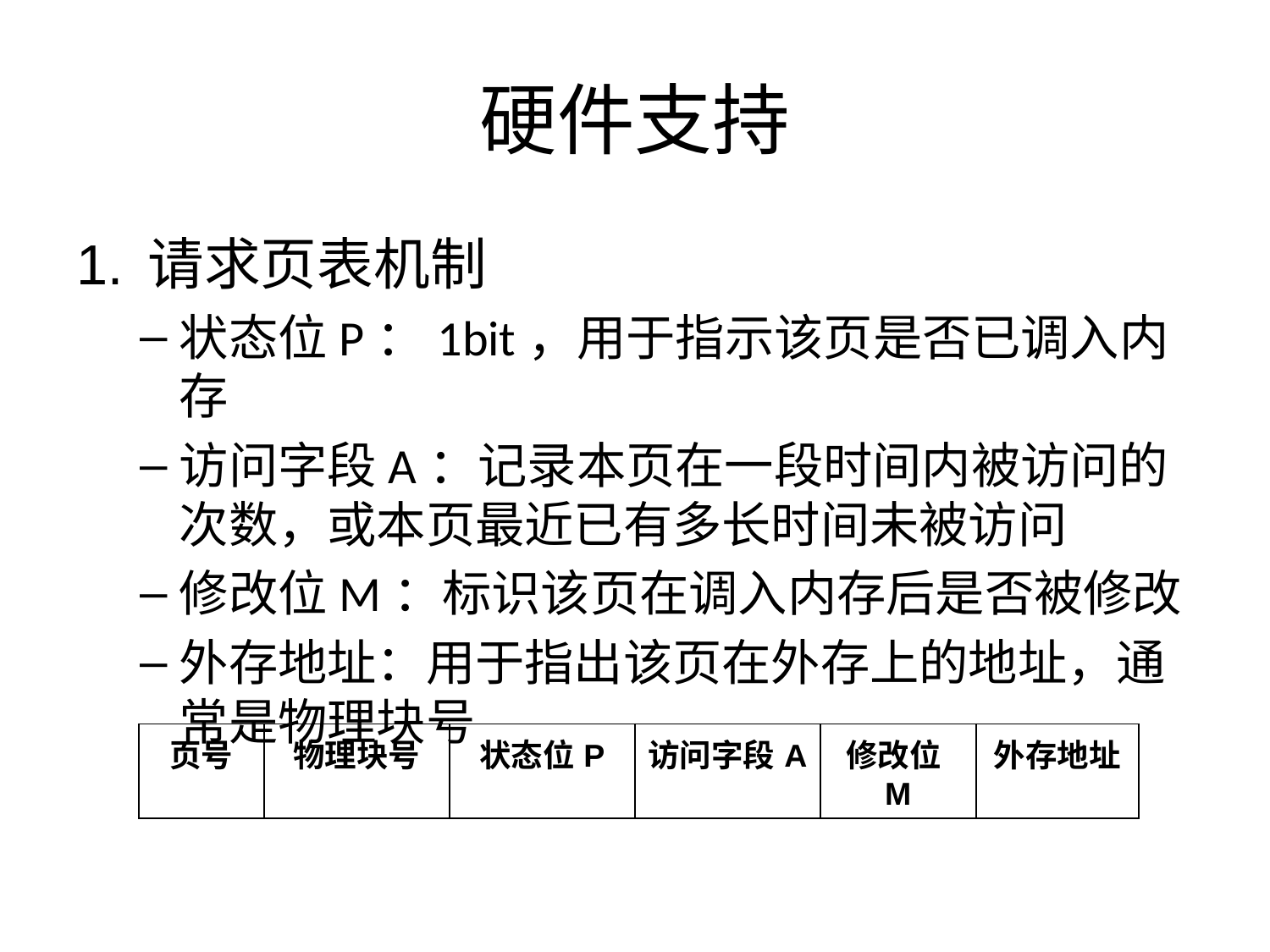

# 硬件支持
请求页表机制
状态位P：1bit，用于指示该页是否已调入内存
访问字段A：记录本页在一段时间内被访问的次数，或本页最近已有多长时间未被访问
修改位M：标识该页在调入内存后是否被修改
外存地址：用于指出该页在外存上的地址，通常是物理块号

| 页号 | 物理块号 | 状态位P | 访问字段A | 修改位M | 外存地址 |
| --- | --- | --- | --- | --- | --- |